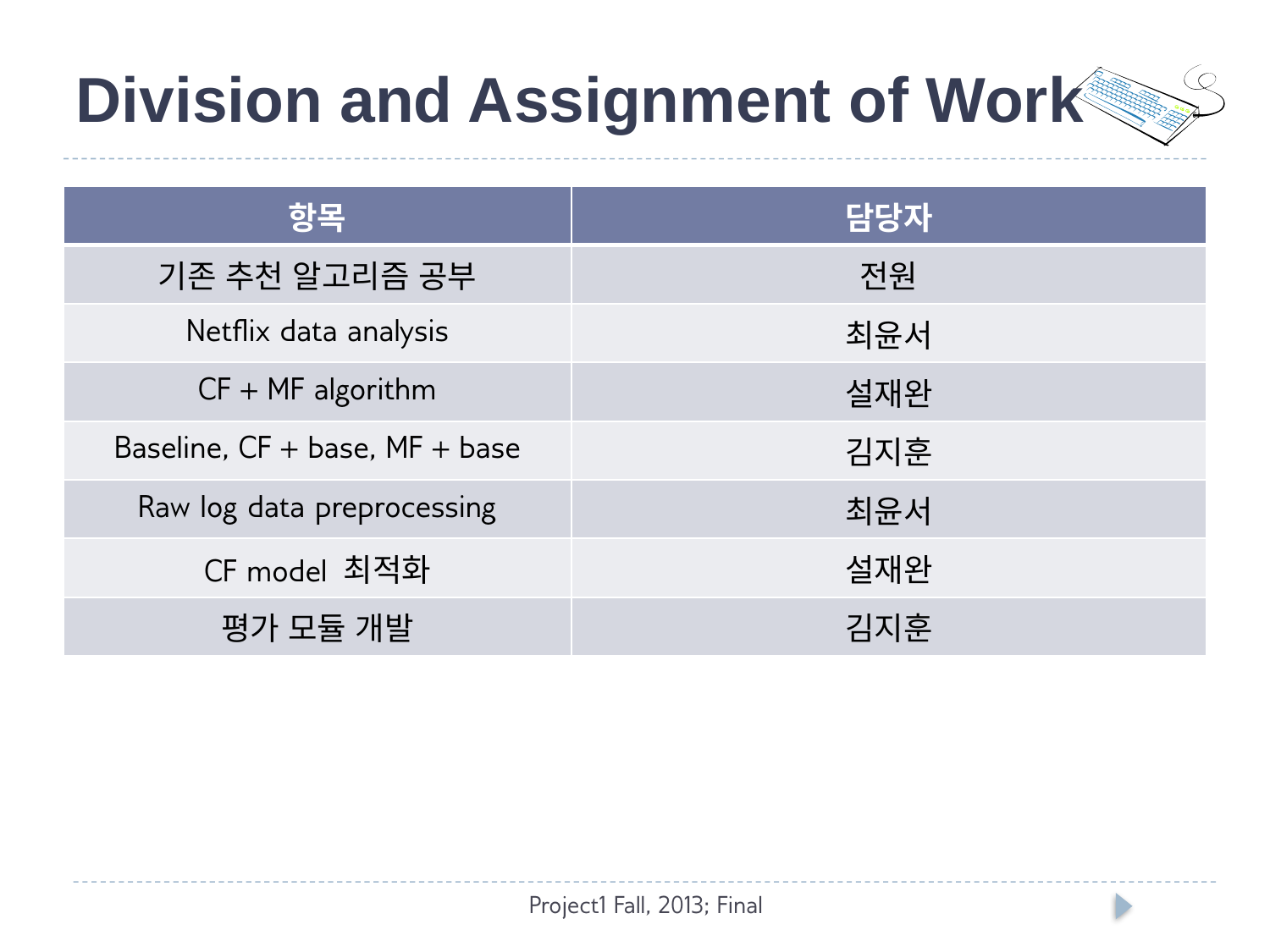

# Division and Assignment of Work
| 항목 | 담당자 |
| --- | --- |
| 기존 추천 알고리즘 공부 | 전원 |
| Netflix data analysis | 최윤서 |
| CF + MF algorithm | 설재완 |
| Baseline, CF + base, MF + base | 김지훈 |
| Raw log data preprocessing | 최윤서 |
| CF model 최적화 | 설재완 |
| 평가 모듈 개발 | 김지훈 |
Project1 Fall, 2013; Final